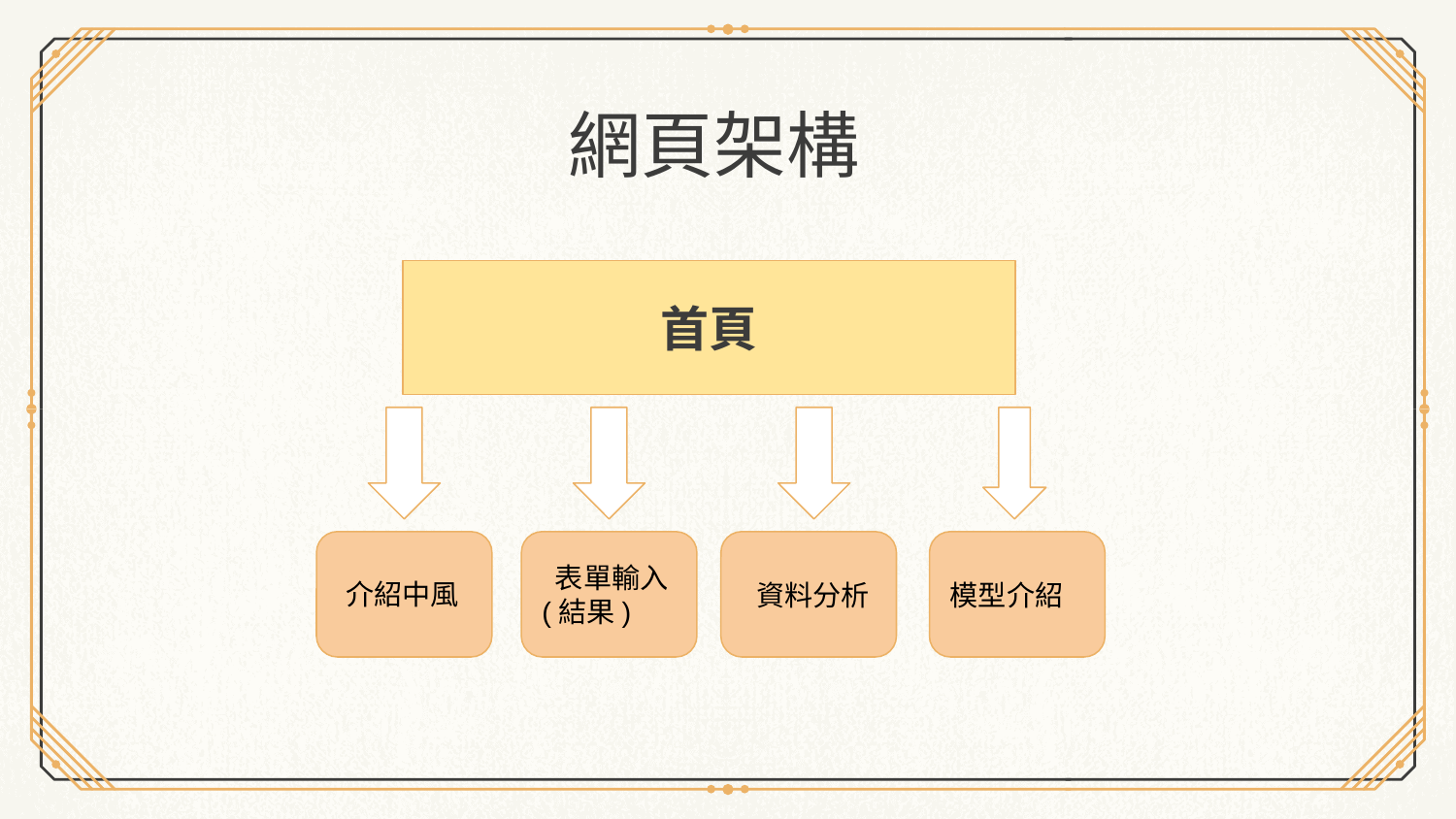

# 網頁架構
首頁

 表單輸入(結果)
 資料分析
模型介紹
介紹中風